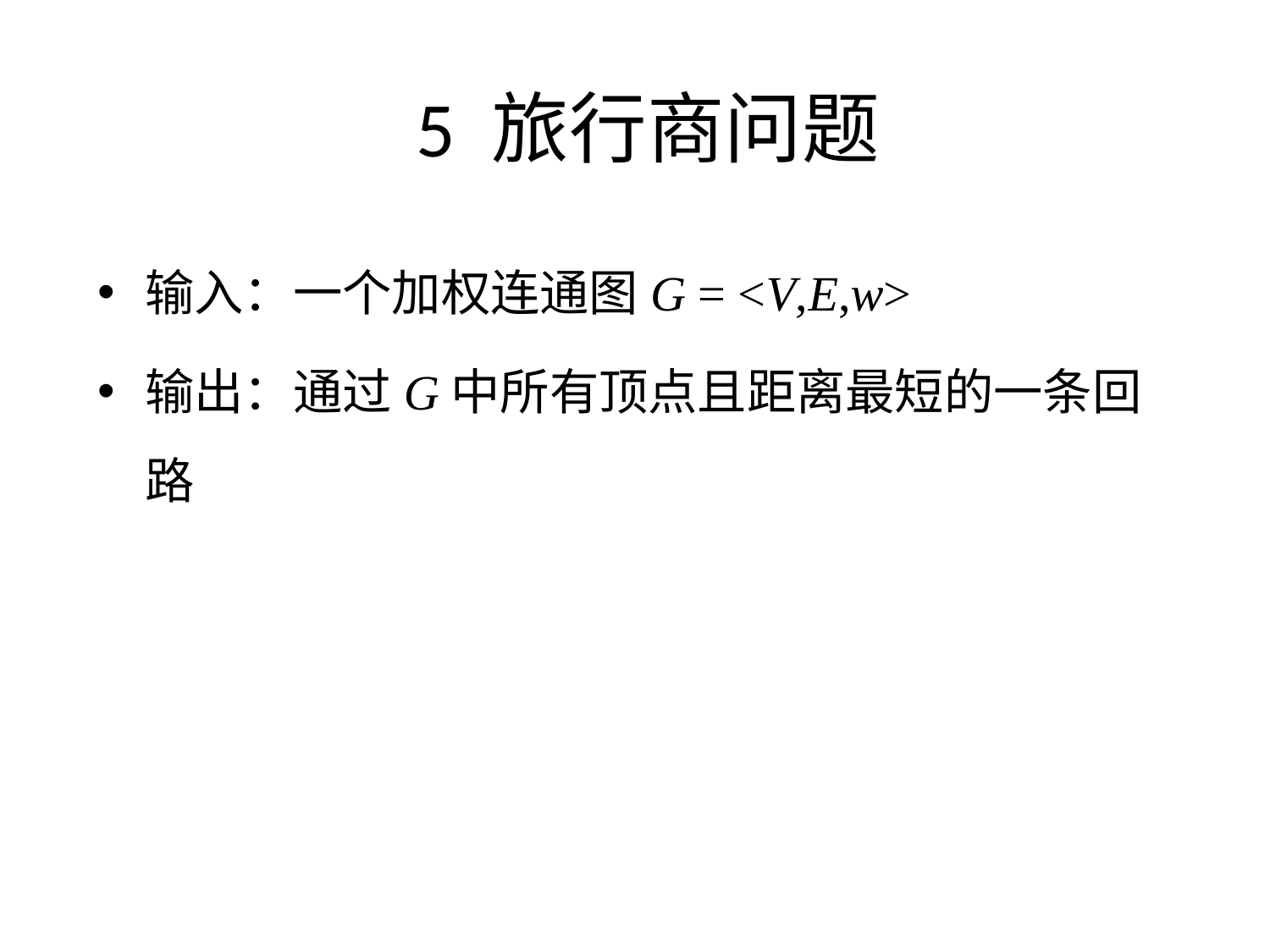

# 5 旅行商问题
输入：一个加权连通图G = <V,E,w>
输出：通过G中所有顶点且距离最短的一条回路